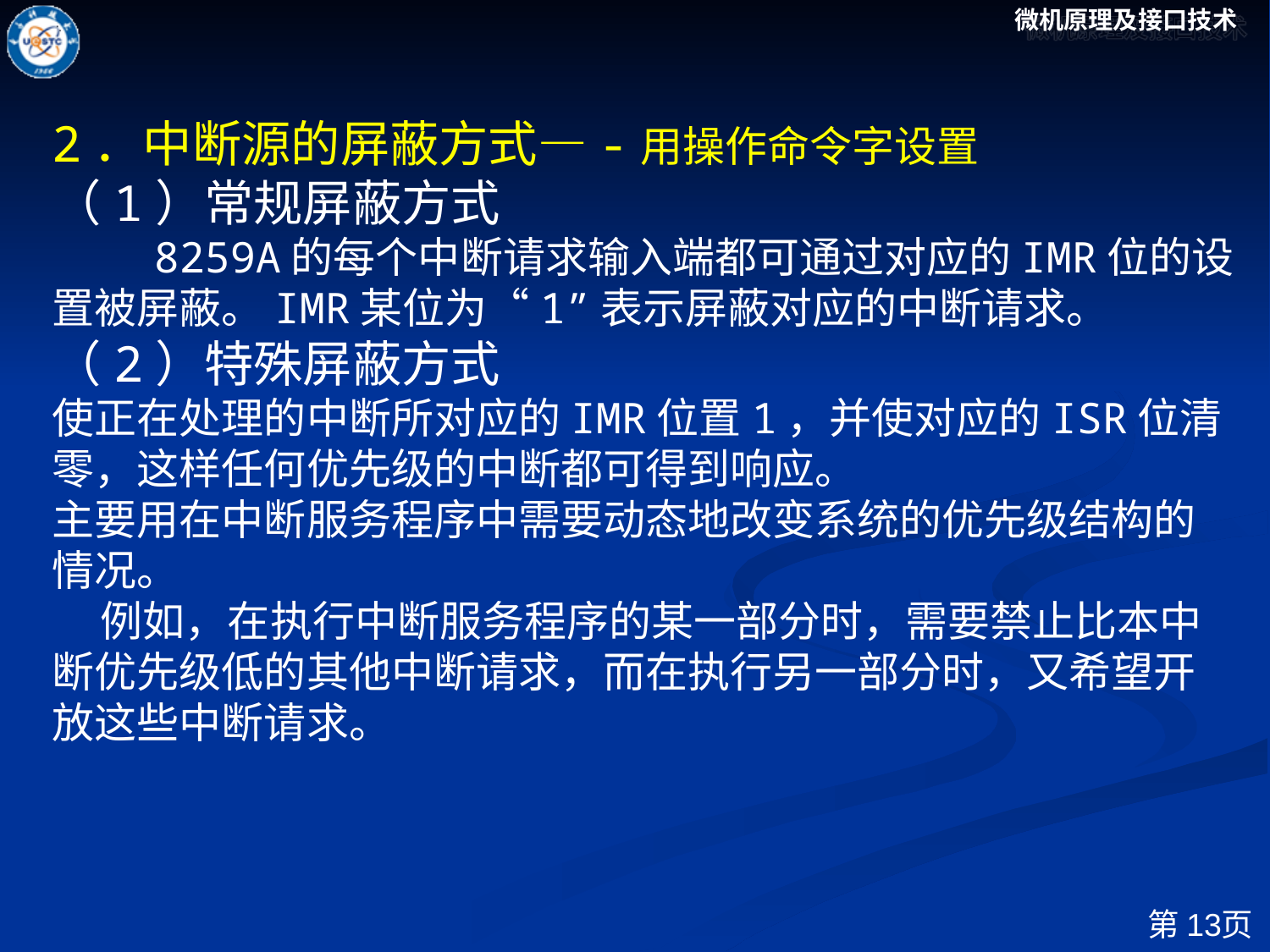

2．中断源的屏蔽方式—-用操作命令字设置
（1）常规屏蔽方式
    8259A的每个中断请求输入端都可通过对应的IMR位的设置被屏蔽。IMR某位为“1”表示屏蔽对应的中断请求。
（2）特殊屏蔽方式
使正在处理的中断所对应的IMR位置1，并使对应的ISR位清零，这样任何优先级的中断都可得到响应。
主要用在中断服务程序中需要动态地改变系统的优先级结构的情况。
    例如，在执行中断服务程序的某一部分时，需要禁止比本中断优先级低的其他中断请求，而在执行另一部分时，又希望开放这些中断请求。